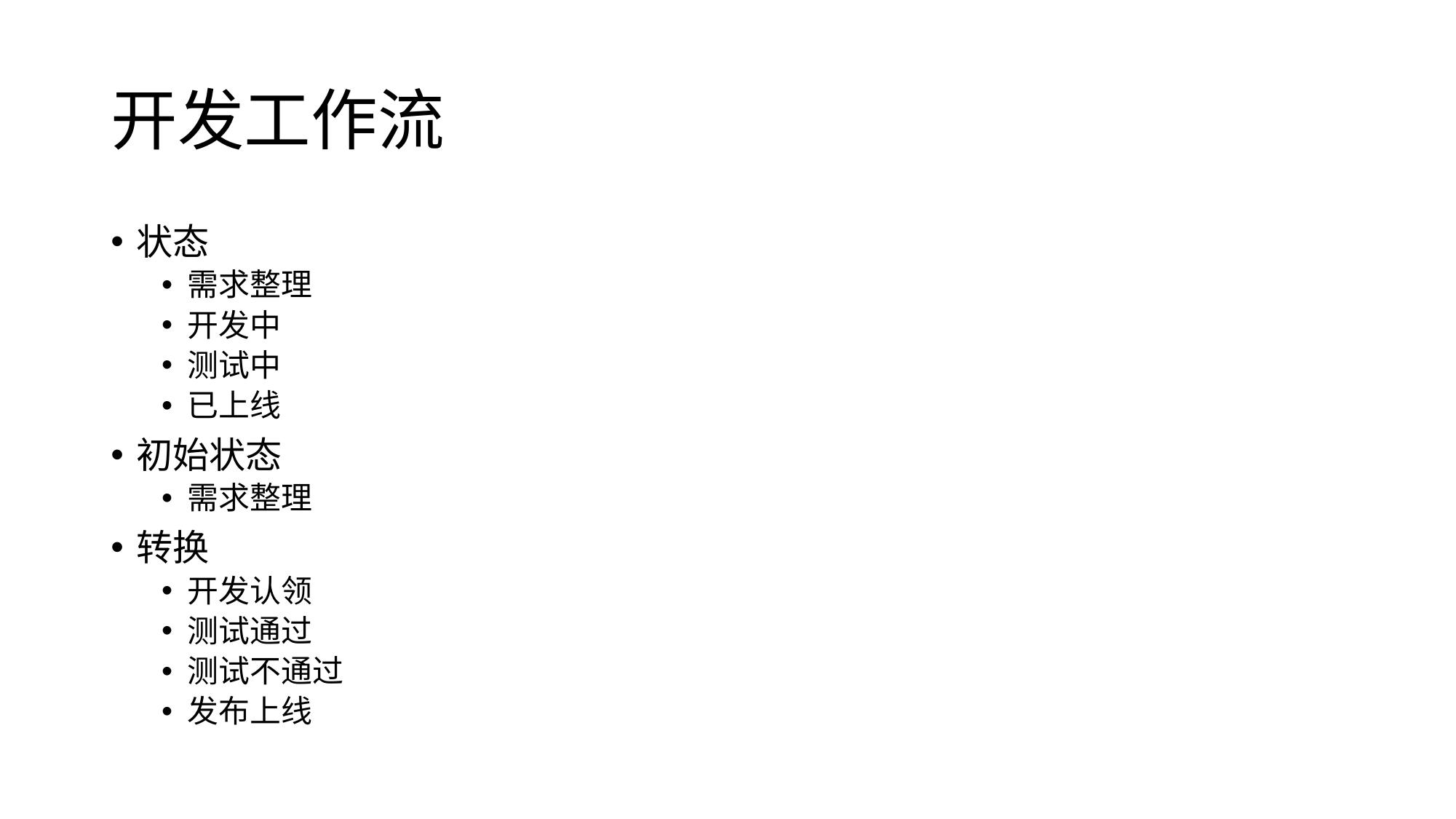

# 开发工作流
状态
需求整理
开发中
测试中
已上线
初始状态
需求整理
转换
开发认领
测试通过
测试不通过
发布上线